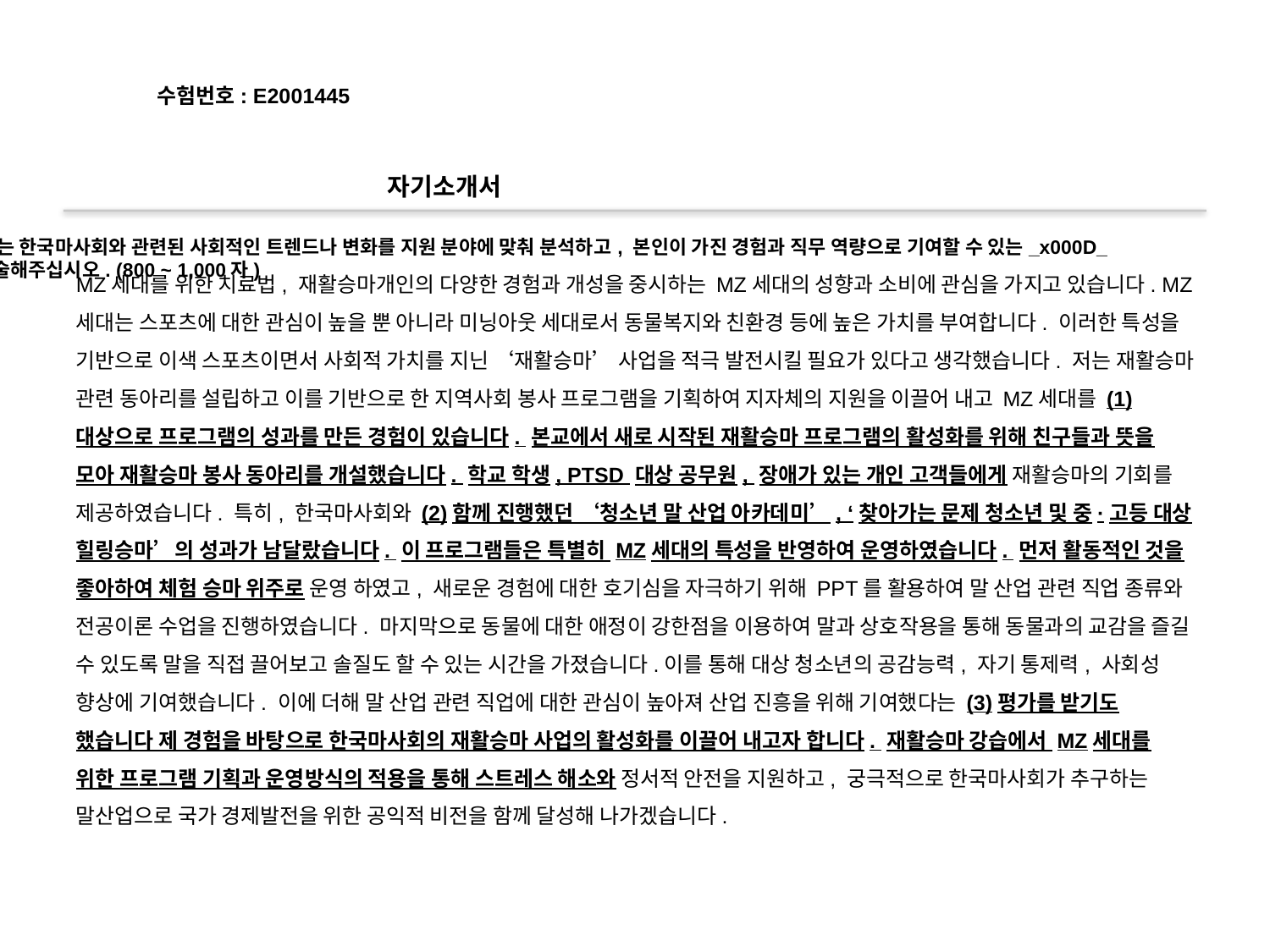

수험번호: E2001445
#

자기소개서

본인이 최근 관심을 갖고 있는 한국마사회와 관련된 사회적인 트렌드나 변화를 지원 분야에 맞춰 분석하고, 본인이 가진 경험과 직무 역량으로 기여할 수 있는_x000D_
바가 무엇인지 자세하게 기술해주십시오. (800 ~ 1,000자)

MZ세대를 위한 치료법, 재활승마개인의 다양한 경험과 개성을 중시하는 MZ세대의 성향과 소비에 관심을 가지고 있습니다. MZ세대는 스포츠에 대한 관심이 높을 뿐 아니라 미닝아웃 세대로서 동물복지와 친환경 등에 높은 가치를 부여합니다. 이러한 특성을 기반으로 이색 스포츠이면서 사회적 가치를 지닌 ‘재활승마’ 사업을 적극 발전시킬 필요가 있다고 생각했습니다. 저는 재활승마 관련 동아리를 설립하고 이를 기반으로 한 지역사회 봉사 프로그램을 기획하여 지자체의 지원을 이끌어 내고 MZ세대를 (1)대상으로 프로그램의 성과를 만든 경험이 있습니다. 본교에서 새로 시작된 재활승마 프로그램의 활성화를 위해 친구들과 뜻을 모아 재활승마 봉사 동아리를 개설했습니다. 학교 학생, PTSD 대상 공무원, 장애가 있는 개인 고객들에게 재활승마의 기회를 제공하였습니다. 특히, 한국마사회와 (2)함께 진행했던 ‘청소년 말 산업 아카데미’, ‘찾아가는 문제 청소년 및 중·고등 대상 힐링승마’의 성과가 남달랐습니다. 이 프로그램들은 특별히 MZ세대의 특성을 반영하여 운영하였습니다. 먼저 활동적인 것을 좋아하여 체험 승마 위주로 운영 하였고, 새로운 경험에 대한 호기심을 자극하기 위해 PPT를 활용하여 말 산업 관련 직업 종류와 전공이론 수업을 진행하였습니다. 마지막으로 동물에 대한 애정이 강한점을 이용하여 말과 상호작용을 통해 동물과의 교감을 즐길 수 있도록 말을 직접 끌어보고 솔질도 할 수 있는 시간을 가졌습니다.이를 통해 대상 청소년의 공감능력, 자기 통제력, 사회성 향상에 기여했습니다. 이에 더해 말 산업 관련 직업에 대한 관심이 높아져 산업 진흥을 위해 기여했다는 (3)평가를 받기도 했습니다 제 경험을 바탕으로 한국마사회의 재활승마 사업의 활성화를 이끌어 내고자 합니다. 재활승마 강습에서 MZ세대를 위한 프로그램 기획과 운영방식의 적용을 통해 스트레스 해소와 정서적 안전을 지원하고, 궁극적으로 한국마사회가 추구하는 말산업으로 국가 경제발전을 위한 공익적 비전을 함께 달성해 나가겠습니다.

자기소개서 기반 면접 질문 제안

(1) MZ세대를 위한 재활승마 프로그램의 주요 성과는 무엇이었나요?
(2) 청소년을 대상으로 한 힐링승마에서 특히 중점을 둔 요소는 무엇인가요?
(3) 재활승마를 통해 어떤 사회적 기여를 할 수 있다고 평가받았나요?